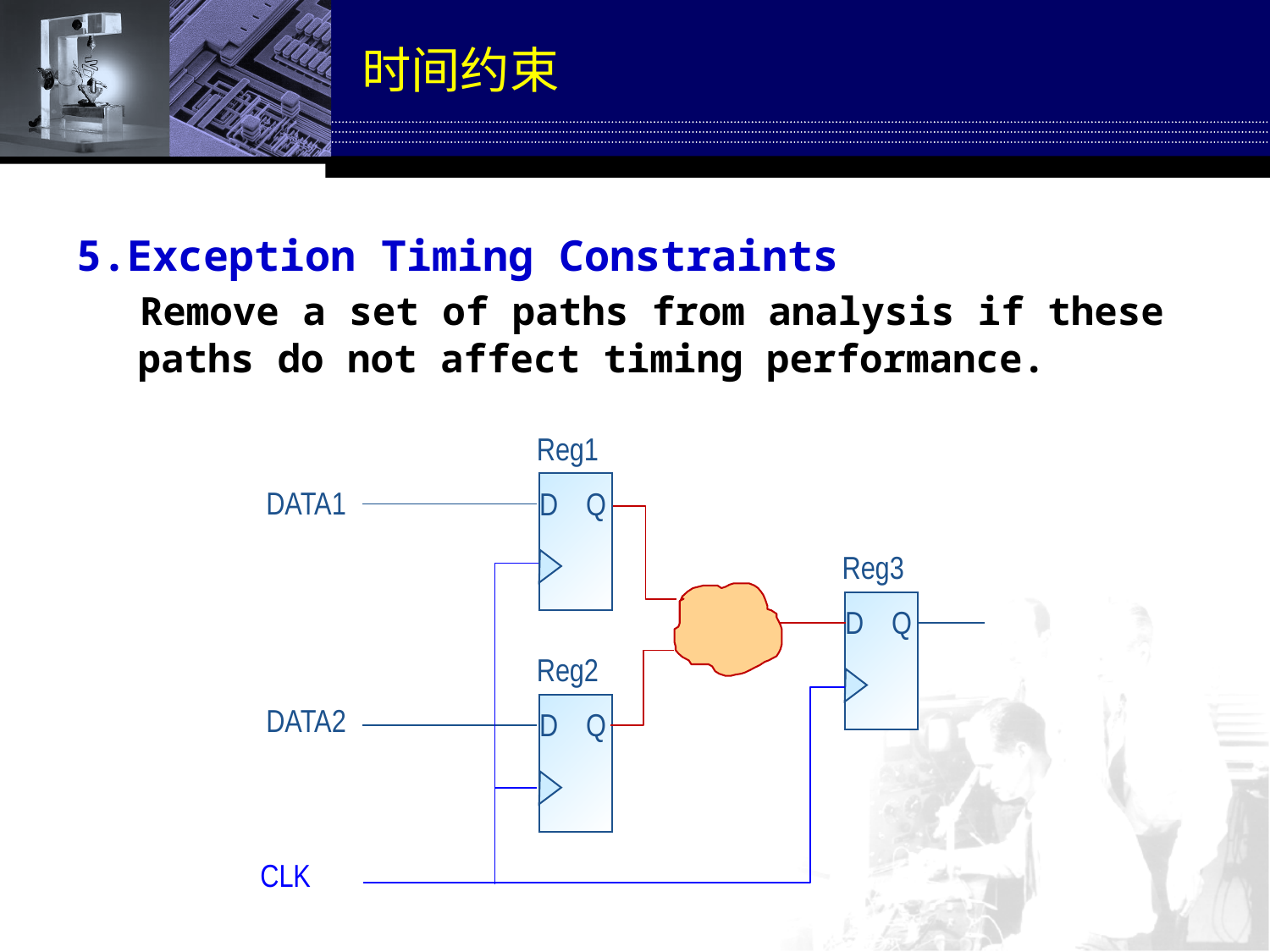

# 时间约束
5.Exception Timing Constraints
Remove a set of paths from analysis if these paths do not affect timing performance.
Reg1

DATA1
D
Q

Reg3

D
Q
Reg2

DATA2

D
Q

CLK